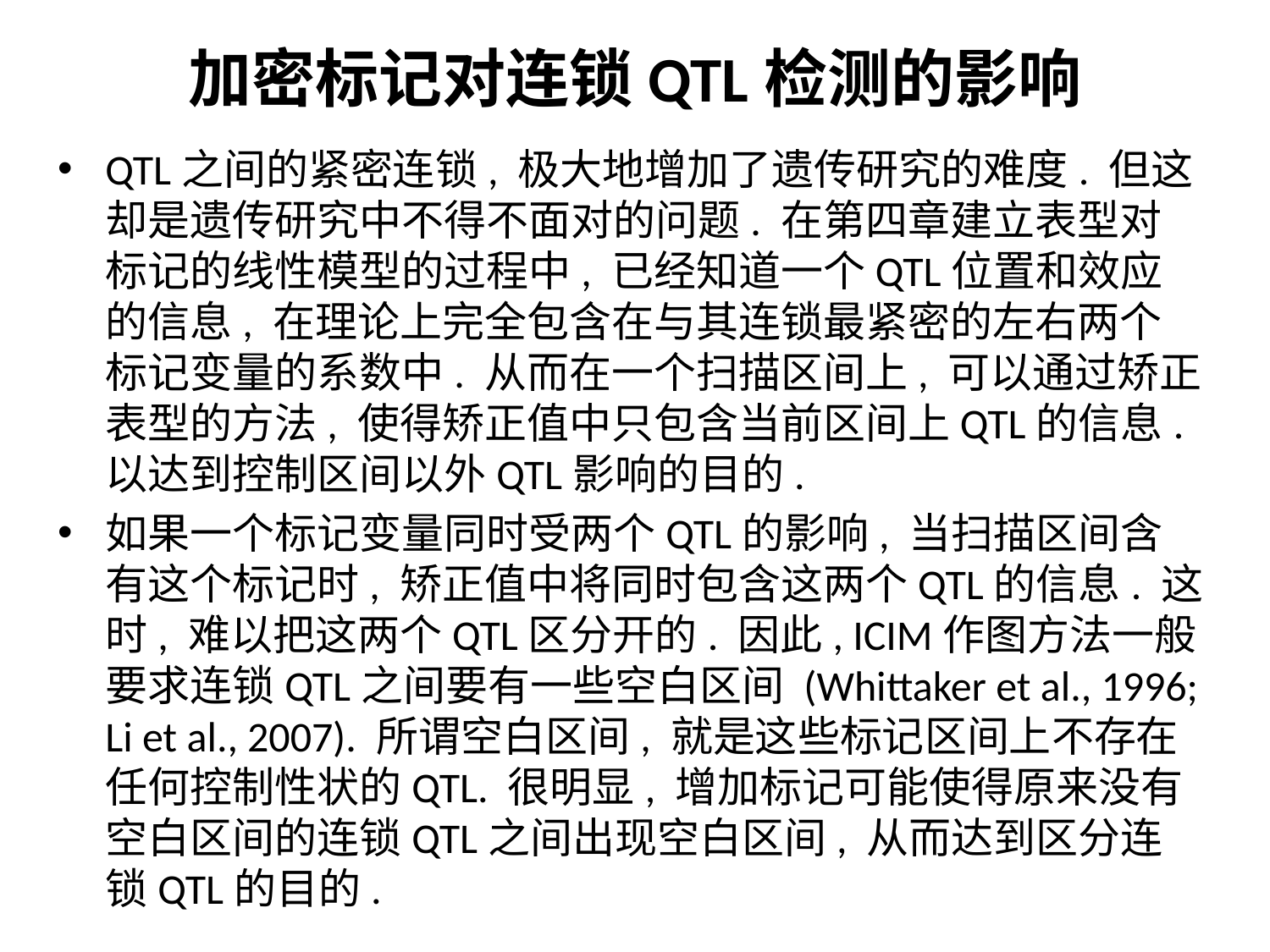

# 加密标记对连锁QTL检测的影响
QTL之间的紧密连锁, 极大地增加了遗传研究的难度. 但这却是遗传研究中不得不面对的问题. 在第四章建立表型对标记的线性模型的过程中, 已经知道一个QTL位置和效应的信息, 在理论上完全包含在与其连锁最紧密的左右两个标记变量的系数中. 从而在一个扫描区间上, 可以通过矫正表型的方法, 使得矫正值中只包含当前区间上QTL的信息. 以达到控制区间以外QTL影响的目的.
如果一个标记变量同时受两个QTL的影响, 当扫描区间含有这个标记时, 矫正值中将同时包含这两个QTL的信息. 这时, 难以把这两个QTL区分开的. 因此, ICIM作图方法一般要求连锁QTL之间要有一些空白区间 (Whittaker et al., 1996; Li et al., 2007). 所谓空白区间, 就是这些标记区间上不存在任何控制性状的QTL. 很明显, 增加标记可能使得原来没有空白区间的连锁QTL之间出现空白区间, 从而达到区分连锁QTL的目的.